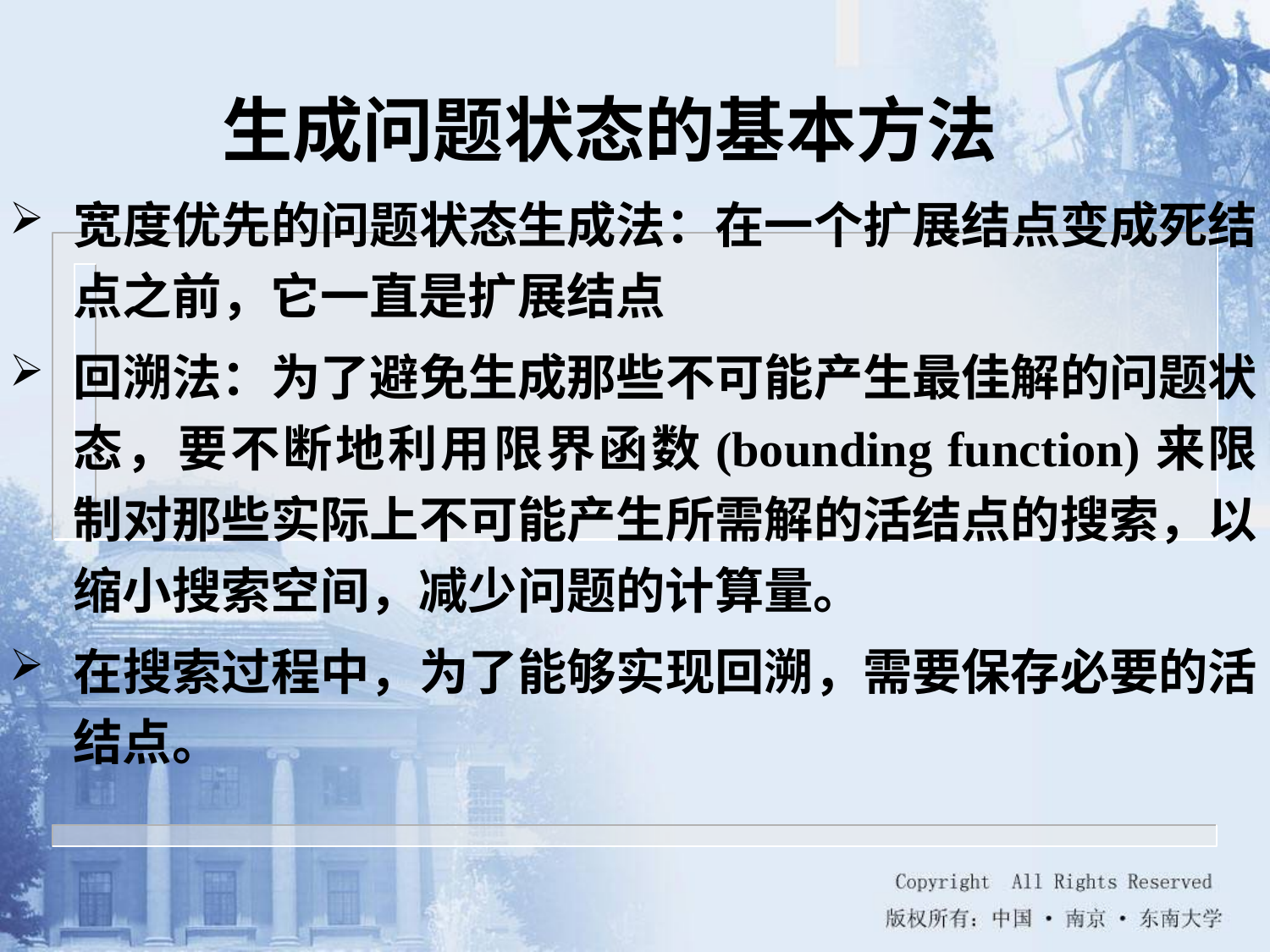

生成问题状态的基本方法
宽度优先的问题状态生成法：在一个扩展结点变成死结点之前，它一直是扩展结点
回溯法：为了避免生成那些不可能产生最佳解的问题状态，要不断地利用限界函数(bounding function)来限制对那些实际上不可能产生所需解的活结点的搜索，以缩小搜索空间，减少问题的计算量。
在搜索过程中，为了能够实现回溯，需要保存必要的活结点。